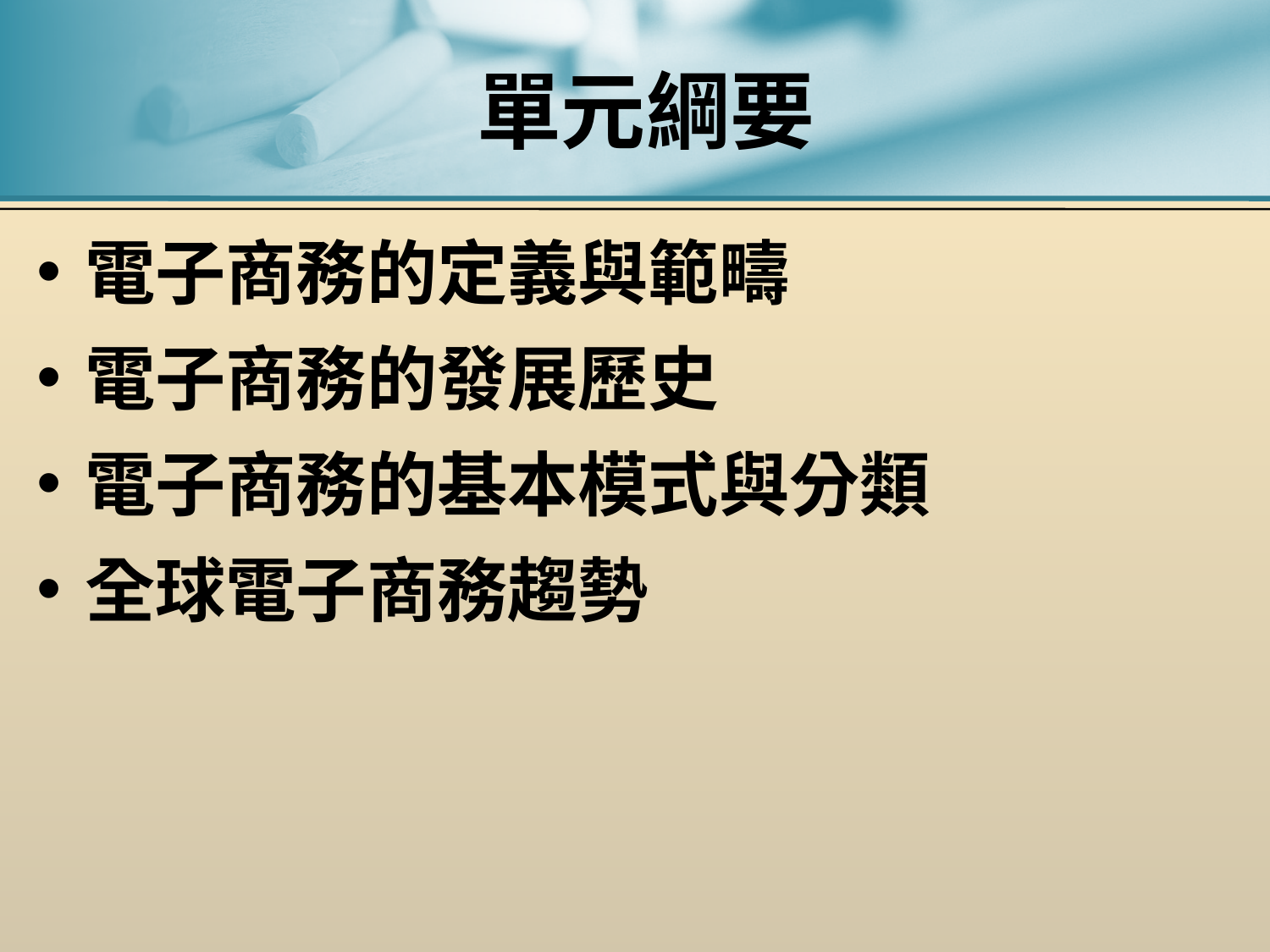

# 單元綱要
電子商務的定義與範疇
電子商務的發展歷史
電子商務的基本模式與分類
全球電子商務趨勢